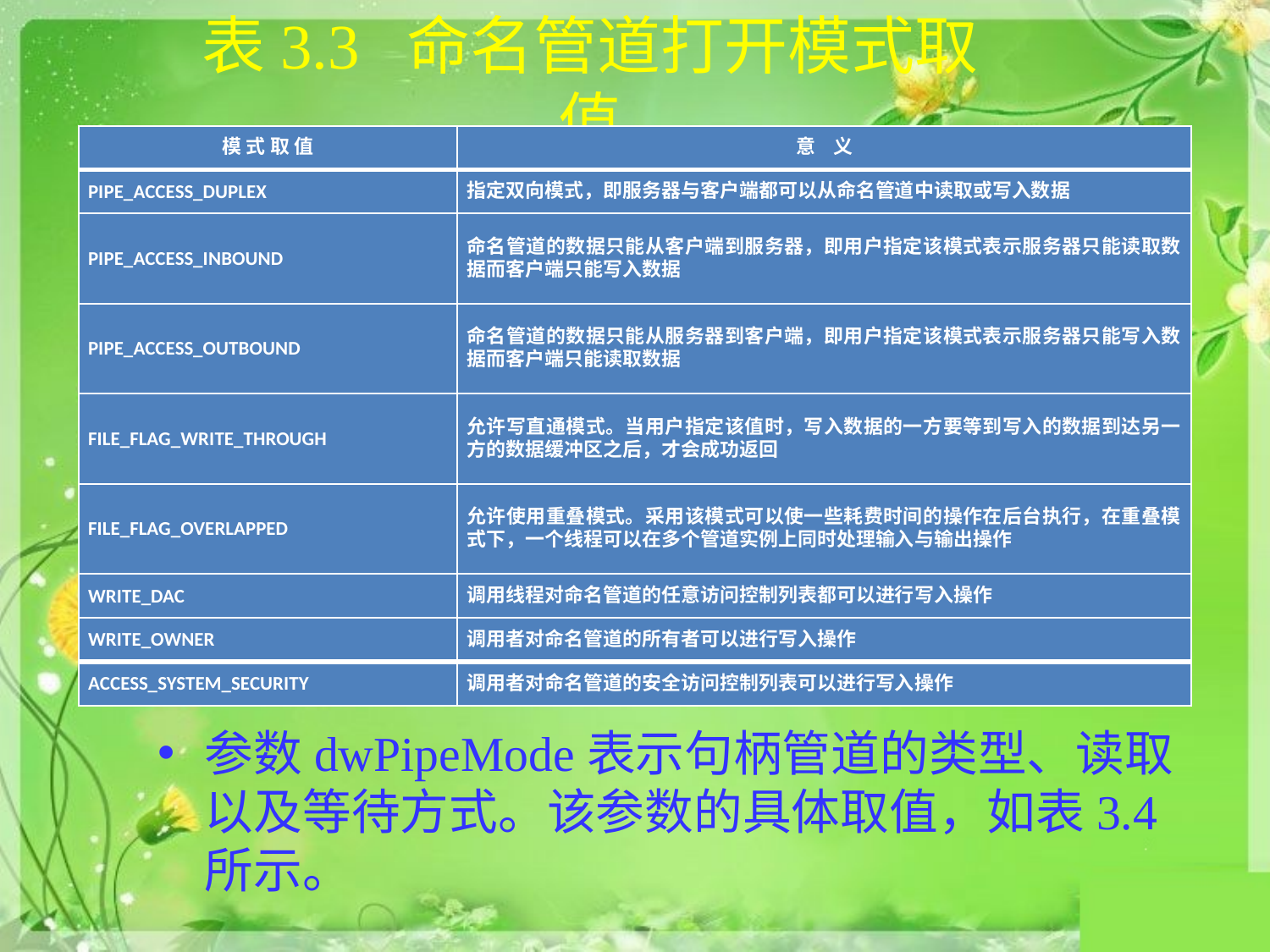

# 表3.3  命名管道打开模式取值
| 模 式 取 值 | 意 义 |
| --- | --- |
| PIPE\_ACCESS\_DUPLEX | 指定双向模式，即服务器与客户端都可以从命名管道中读取或写入数据 |
| PIPE\_ACCESS\_INBOUND | 命名管道的数据只能从客户端到服务器，即用户指定该模式表示服务器只能读取数据而客户端只能写入数据 |
| PIPE\_ACCESS\_OUTBOUND | 命名管道的数据只能从服务器到客户端，即用户指定该模式表示服务器只能写入数据而客户端只能读取数据 |
| FILE\_FLAG\_WRITE\_THROUGH | 允许写直通模式。当用户指定该值时，写入数据的一方要等到写入的数据到达另一方的数据缓冲区之后，才会成功返回 |
| FILE\_FLAG\_OVERLAPPED | 允许使用重叠模式。采用该模式可以使一些耗费时间的操作在后台执行，在重叠模式下，一个线程可以在多个管道实例上同时处理输入与输出操作 |
| WRITE\_DAC | 调用线程对命名管道的任意访问控制列表都可以进行写入操作 |
| WRITE\_OWNER | 调用者对命名管道的所有者可以进行写入操作 |
| ACCESS\_SYSTEM\_SECURITY | 调用者对命名管道的安全访问控制列表可以进行写入操作 |
参数dwPipeMode表示句柄管道的类型、读取以及等待方式。该参数的具体取值，如表3.4所示。